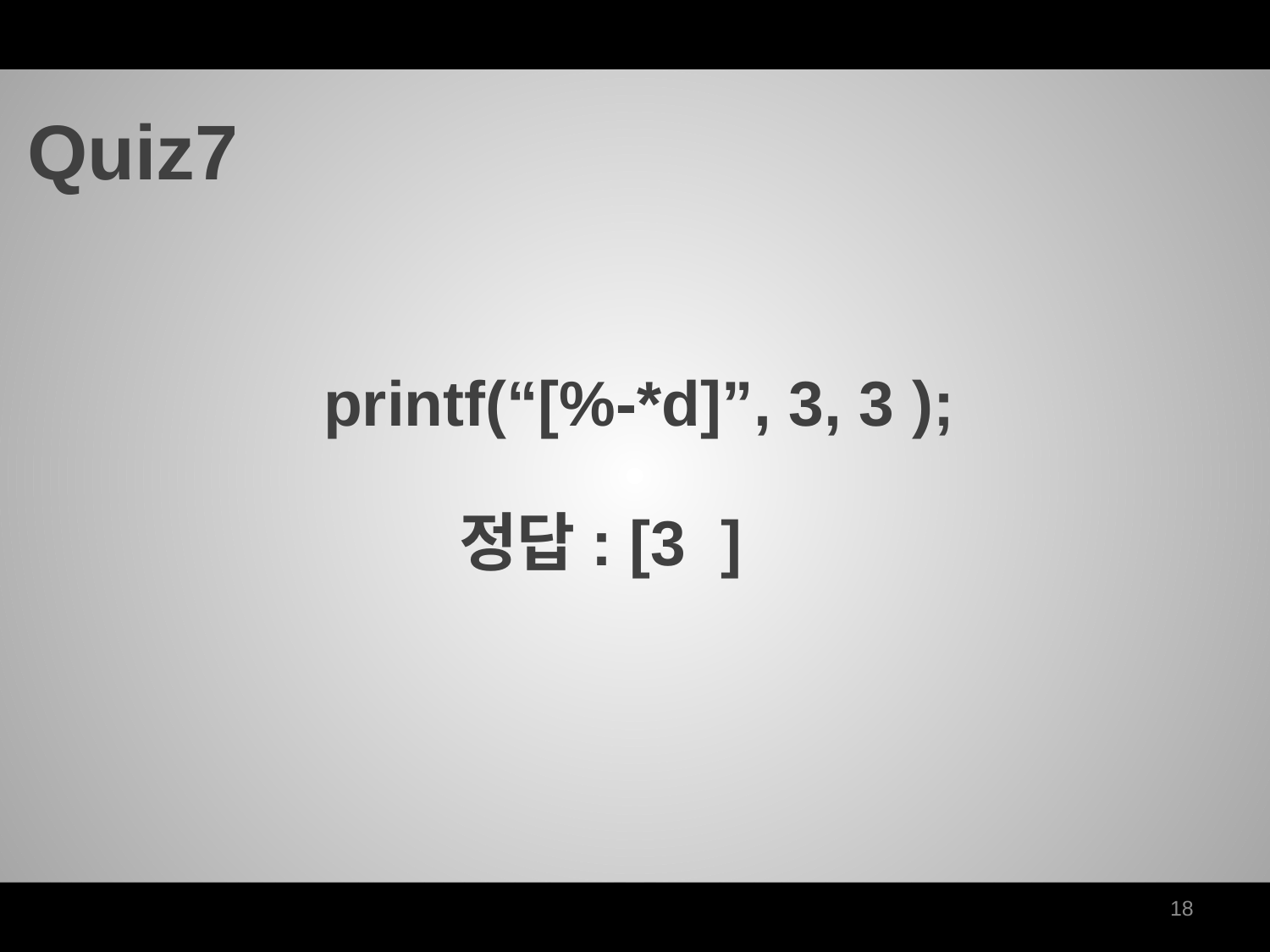

Quiz7
printf(“[%-*d]”, 3, 3 );
정답: [3  ]
18